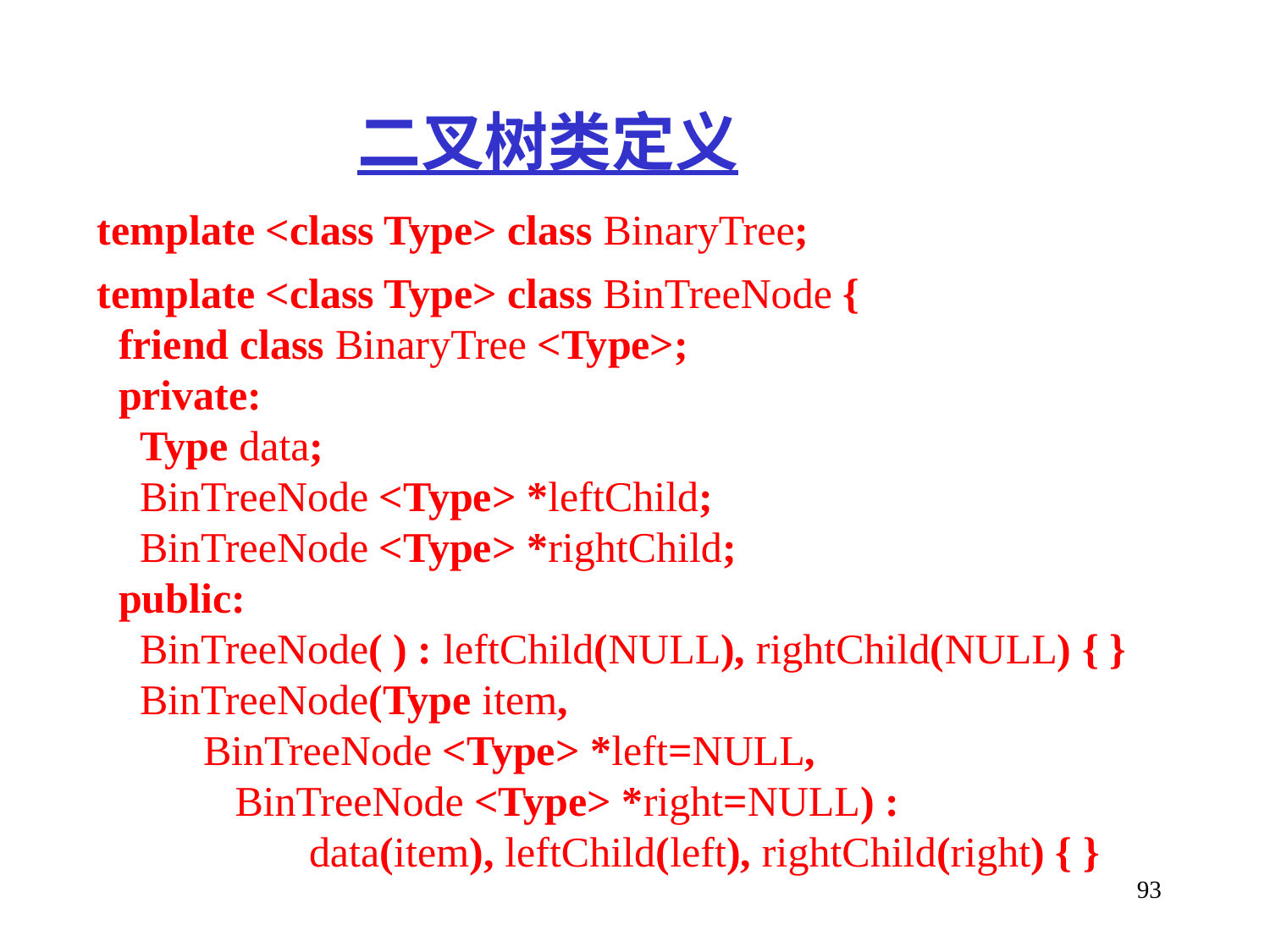

二叉树类定义
template <class Type> class BinaryTree;
template <class Type> class BinTreeNode {
  friend class BinaryTree <Type>;
  private:
    Type data;
    BinTreeNode <Type> *leftChild;
    BinTreeNode <Type> *rightChild;
  public:
    BinTreeNode( ) : leftChild(NULL), rightChild(NULL) { }
    BinTreeNode(Type item,
          BinTreeNode <Type> *left=NULL,
	 BinTreeNode <Type> *right=NULL) :
                    data(item), leftChild(left), rightChild(right) { }
93